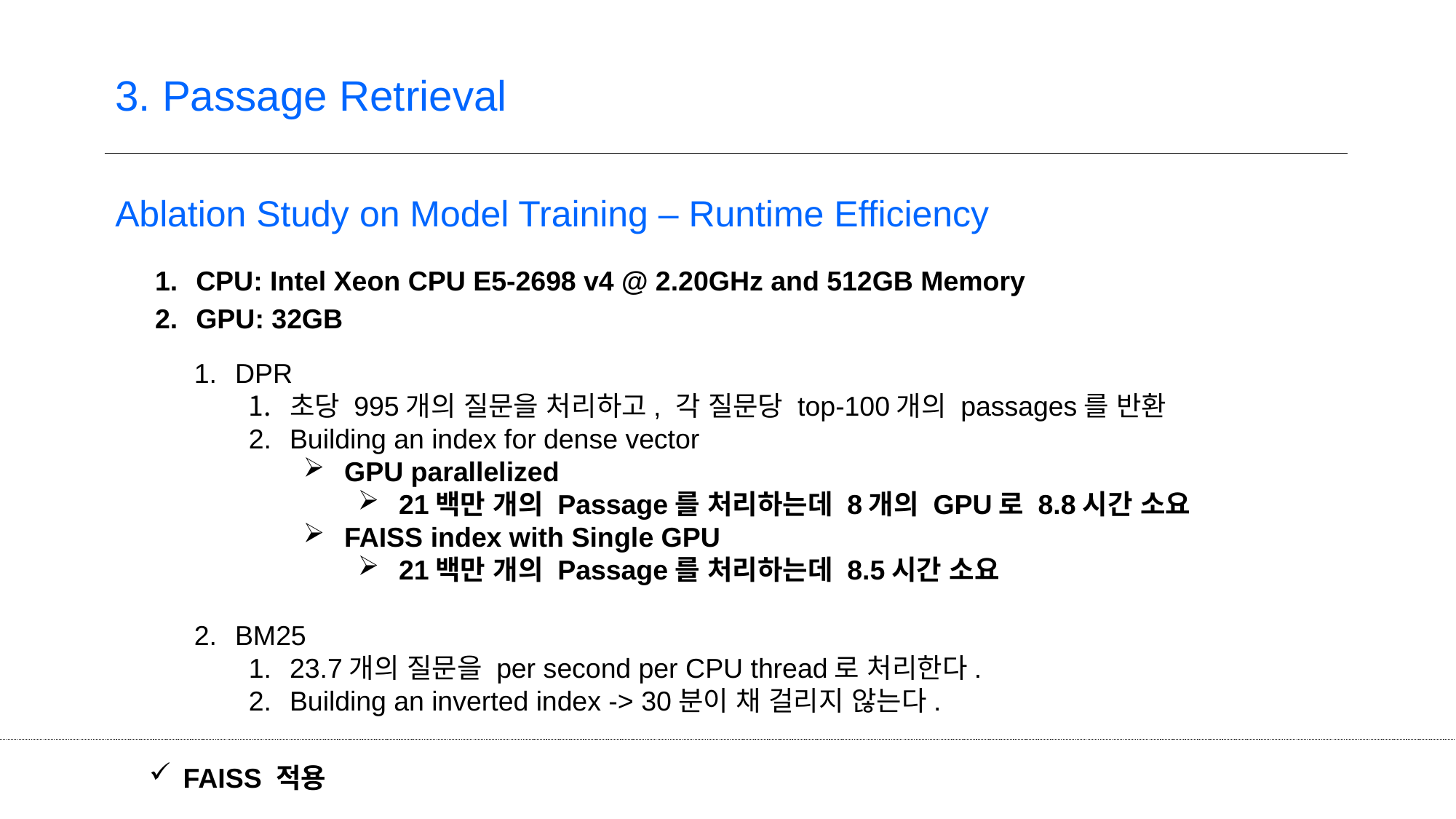

3. Passage Retrieval
Ablation Study on Model Training – Runtime Efficiency
CPU: Intel Xeon CPU E5-2698 v4 @ 2.20GHz and 512GB Memory
GPU: 32GB
DPR
초당 995개의 질문을 처리하고, 각 질문당 top-100개의 passages를 반환
Building an index for dense vector
GPU parallelized
21백만 개의 Passage를 처리하는데 8개의 GPU로 8.8시간 소요
FAISS index with Single GPU
21백만 개의 Passage를 처리하는데 8.5시간 소요

BM25
23.7개의 질문을 per second per CPU thread로 처리한다.
Building an inverted index -> 30분이 채 걸리지 않는다.
FAISS 적용